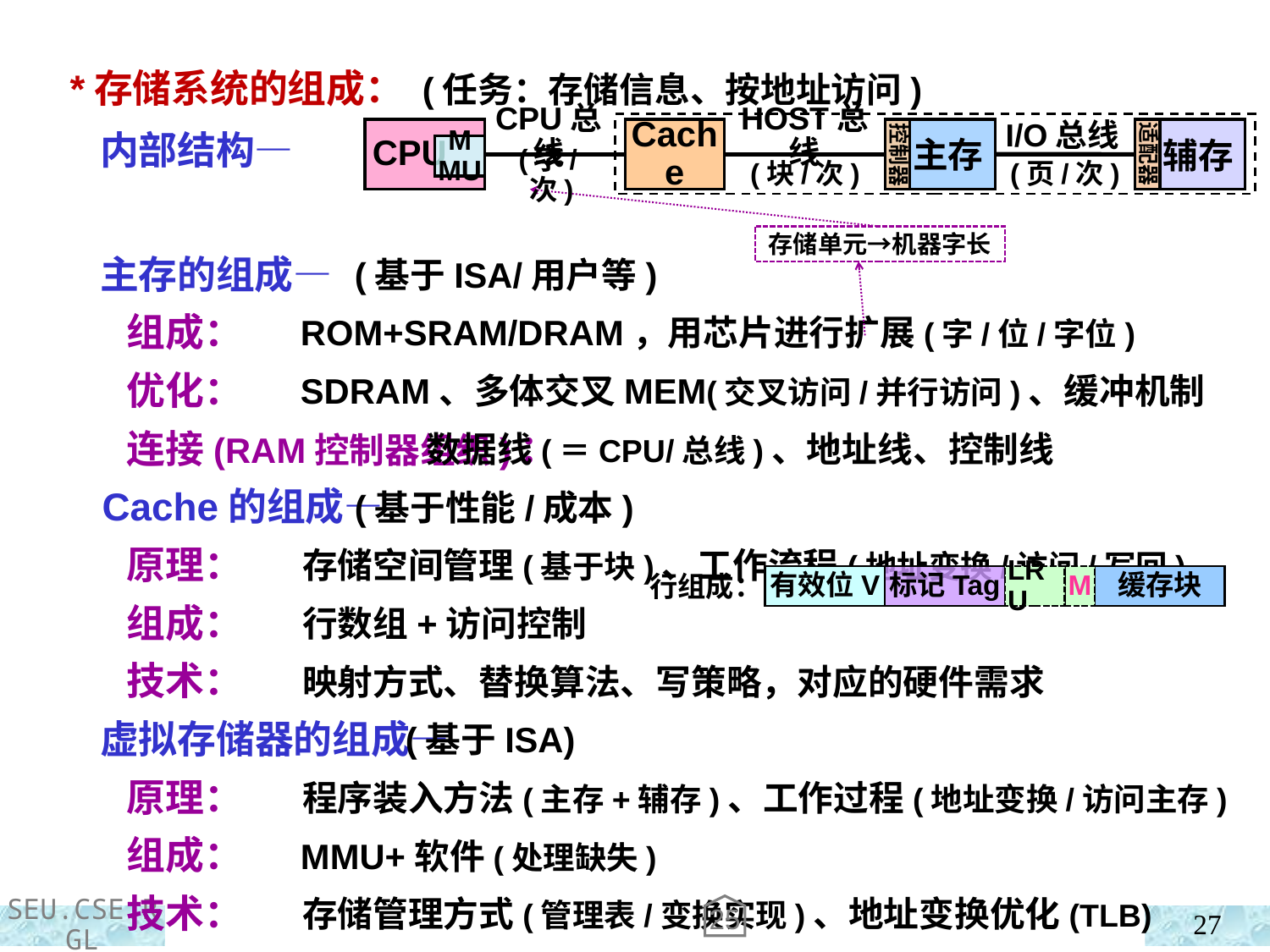

*存储系统的组成： (任务：存储信息、按地址访问)
      内部结构—

      主存的组成—
         组成：
         优化：
         连接(RAM控制器组织)：
      Cache的组成—
         原理：
         组成：
         技术：
      虚拟存储器的组成—
         原理：
         组成：
         技术：

         (基于ISA/用户等)
    ROM+SRAM/DRAM，用芯片进行扩展(字/位/字位)
    SDRAM、多体交叉MEM(交叉访问/并行访问)、缓冲机制
                  数据线(＝CPU/总线)、地址线、控制线
         (基于性能/成本)
    存储空间管理(基于块)、工作流程(地址变换/访问/写回)
    行数组+访问控制
    映射方式、替换算法、写策略，对应的硬件需求
              (基于ISA)
    程序装入方法(主存+辅存)、工作过程(地址变换/访问主存)
    MMU+软件(处理缺失)
    存储管理方式(管理表/变换实现)、地址变换优化(TLB)

 主存
CPU
Cache
 辅存
HOST总线
CPU总线
适配器
I/O总线
控制器
MMU
(页/次)
(块/次)
(字/次)
存储单元→机器字长
行组成：
有效位V
标记Tag
M
缓存块
LRU
25
27